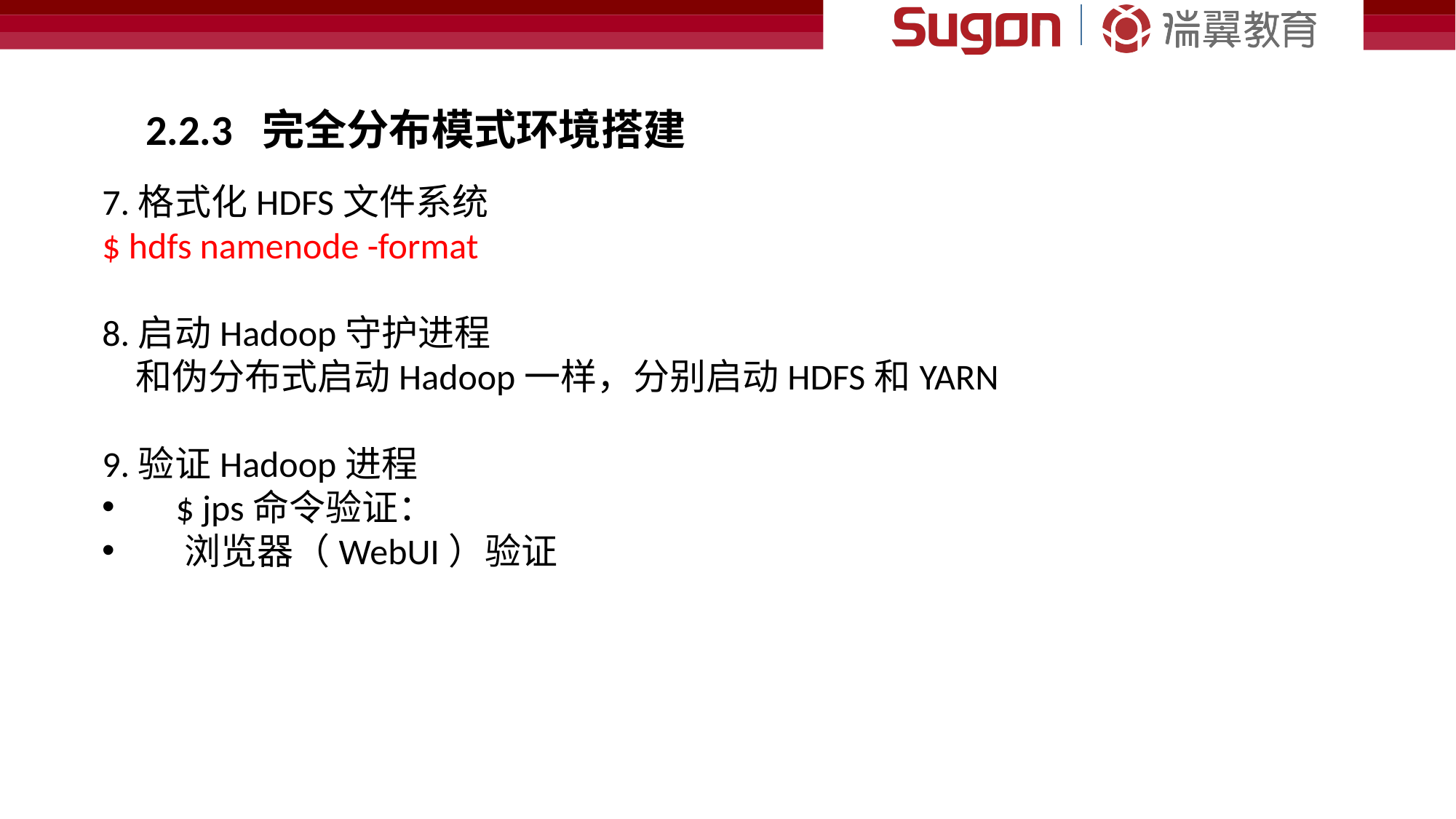

2.2.3  完全分布模式环境搭建
7.格式化HDFS文件系统
$ hdfs namenode -format

8.启动Hadoop守护进程
   和伪分布式启动Hadoop一样，分别启动HDFS和YARN

9.验证Hadoop进程
    $ jps命令验证：
    浏览器（WebUI）验证